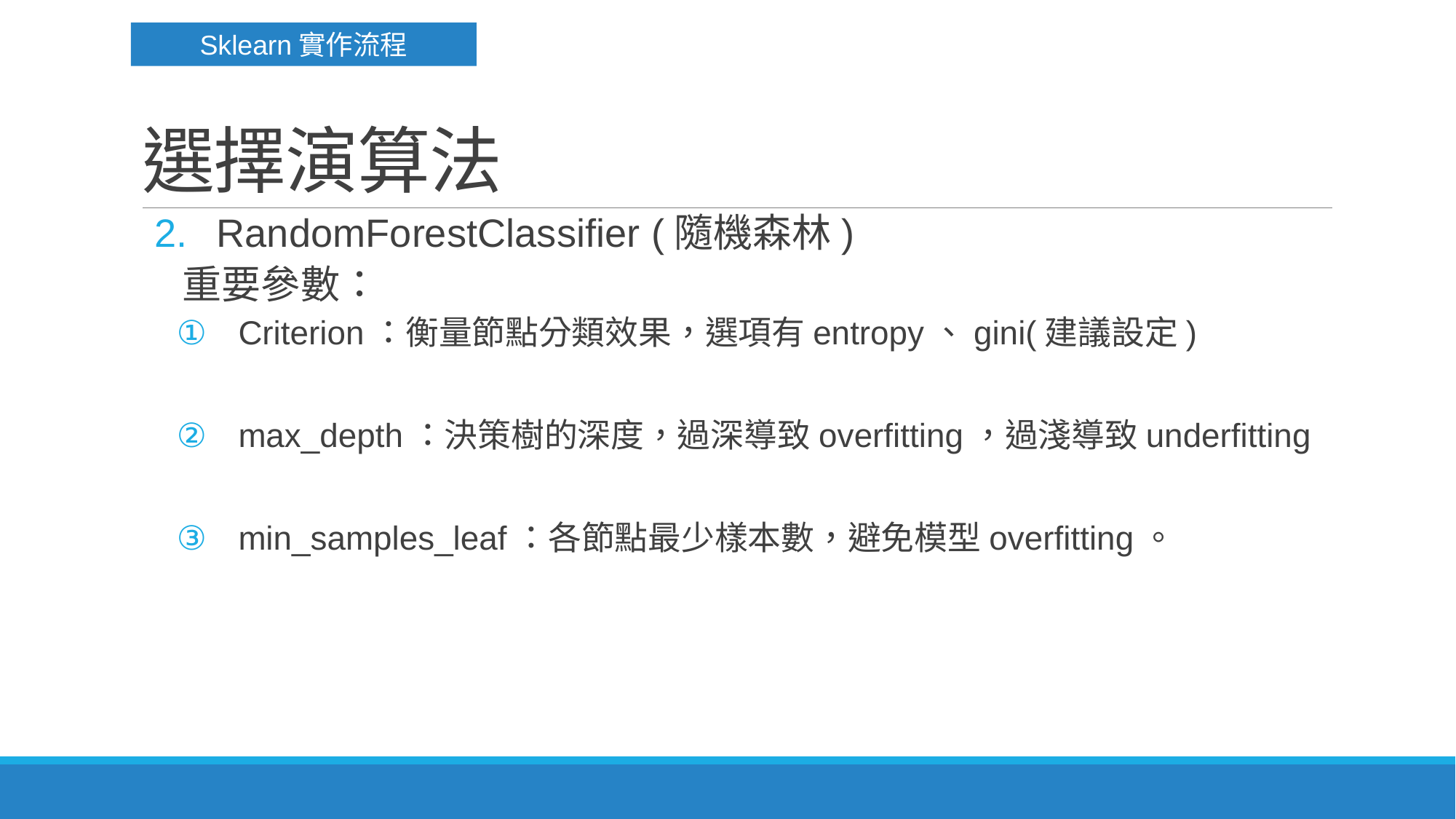

Sklearn實作流程
# 選擇演算法
RandomForestClassifier (隨機森林)
  重要參數：
Criterion：衡量節點分類效果，選項有entropy、gini(建議設定)

max_depth：決策樹的深度，過深導致overfitting，過淺導致underfitting

min_samples_leaf：各節點最少樣本數，避免模型overfitting。